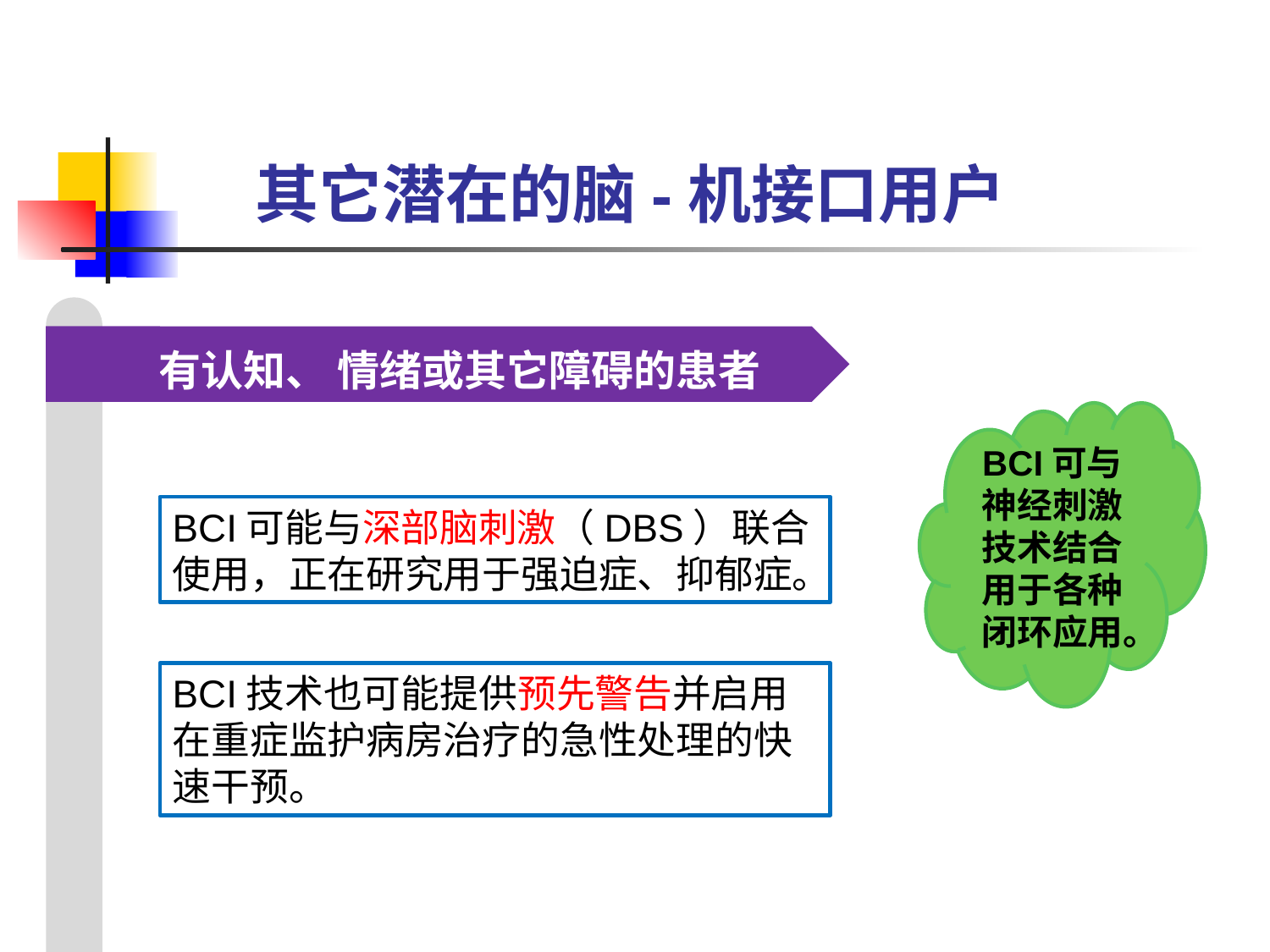

其它潜在的脑-机接口用户

具有认知、 情绪或其它障碍的患者
BCI可与神经刺激技术结合用于各种闭环应用。
BCI可能与深部脑刺激（DBS）联合使用，正在研究用于强迫症、抑郁症。
BCI技术也可能提供预先警告并启用在重症监护病房治疗的急性处理的快速干预。